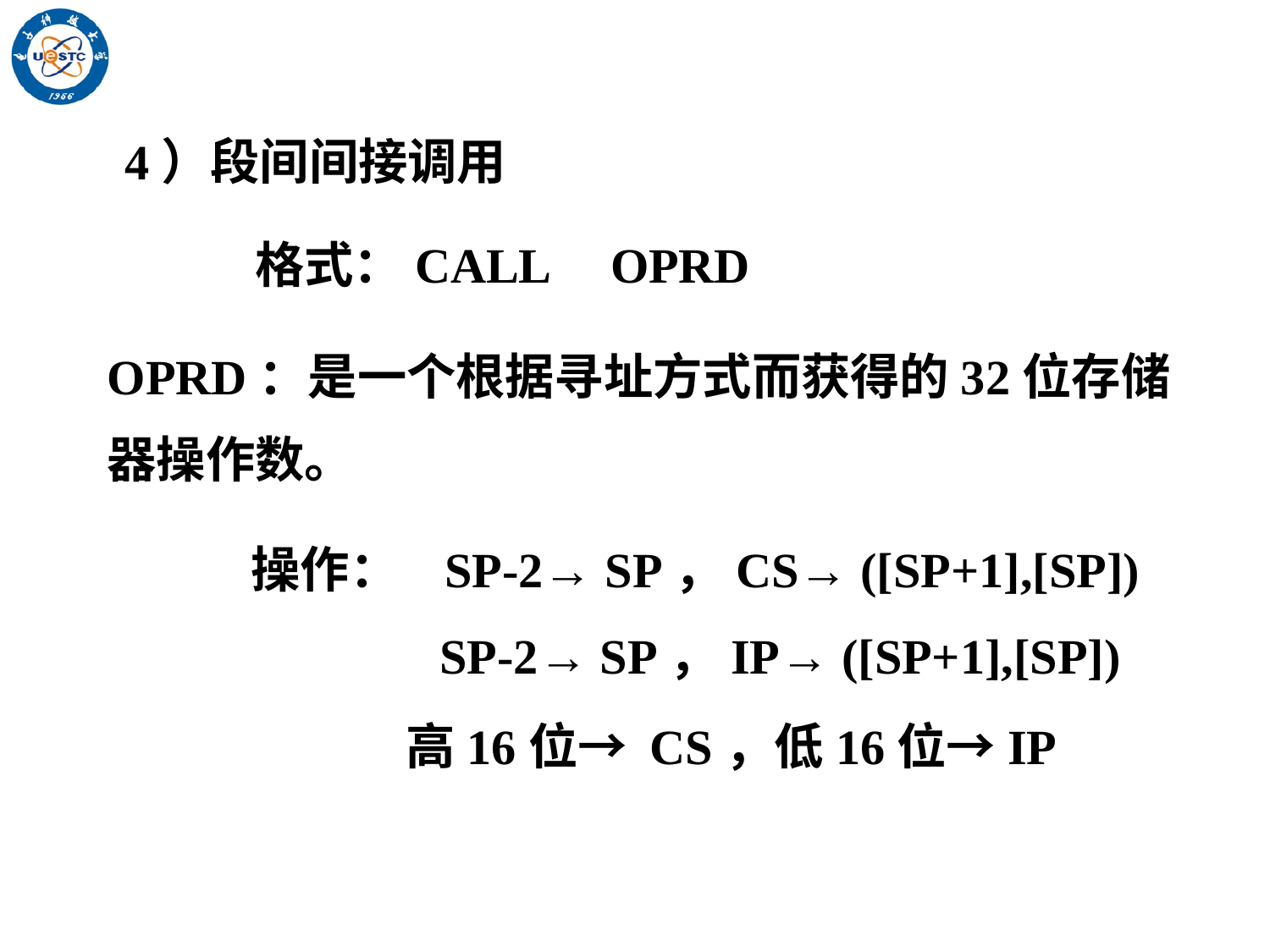

4）段间间接调用
格式：CALL     OPRD
OPRD：是一个根据寻址方式而获得的32位存储器操作数。
操作：   SP-2→ SP，CS→ ([SP+1],[SP])
SP-2→ SP，IP→ ([SP+1],[SP])
高16位→ CS，低16位→IP